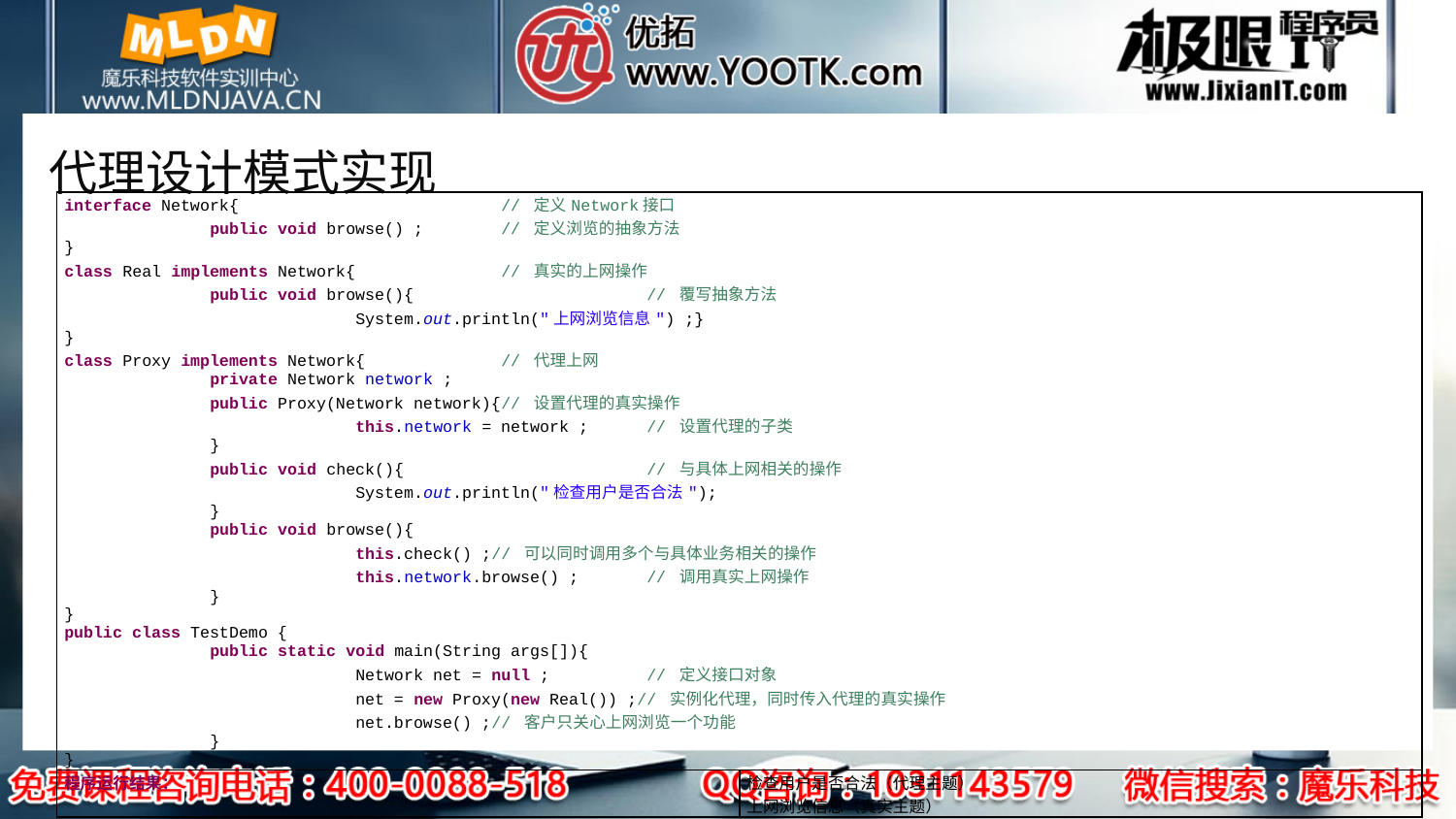

# 代理设计模式实现
| interface Network{ // 定义Network接口 public void browse() ; // 定义浏览的抽象方法 } class Real implements Network{ // 真实的上网操作 public void browse(){ // 覆写抽象方法 System.out.println("上网浏览信息") ;} } class Proxy implements Network{ // 代理上网 private Network network ; public Proxy(Network network){// 设置代理的真实操作 this.network = network ; // 设置代理的子类 } public void check(){ // 与具体上网相关的操作 System.out.println("检查用户是否合法"); } public void browse(){ this.check() ;// 可以同时调用多个与具体业务相关的操作 this.network.browse() ; // 调用真实上网操作 } } public class TestDemo { public static void main(String args[]){ Network net = null ; // 定义接口对象 net = new Proxy(new Real()) ;// 实例化代理，同时传入代理的真实操作 net.browse() ;// 客户只关心上网浏览一个功能 } } |  |
| --- | --- |
| 程序运行结果： | 检查用户是否合法（代理主题） 上网浏览信息（真实主题） |